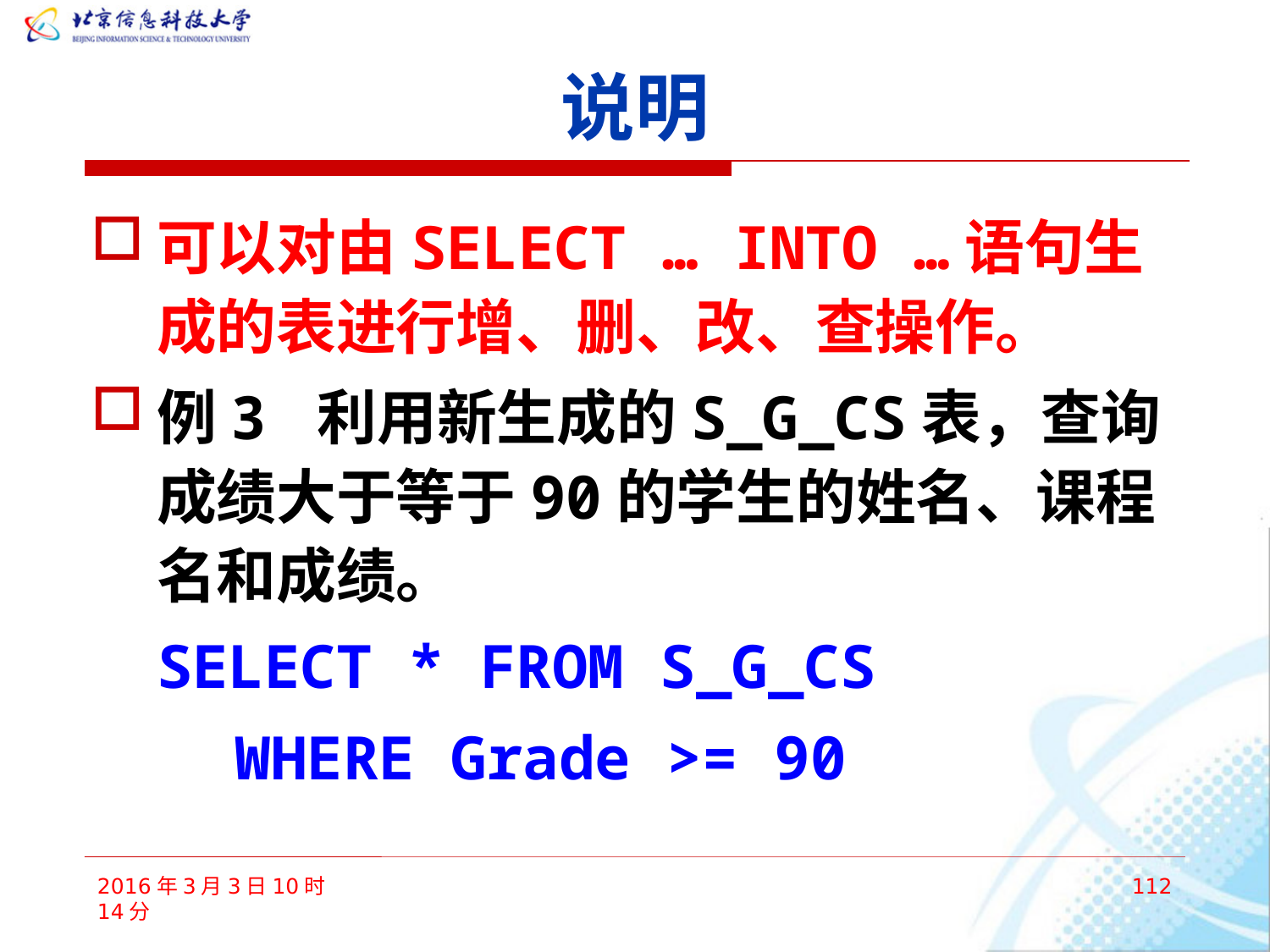

# 说明
可以对由SELECT … INTO …语句生成的表进行增、删、改、查操作。
例3 利用新生成的S_G_CS表，查询成绩大于等于90的学生的姓名、课程名和成绩。
	SELECT * FROM S_G_CS
    WHERE Grade >= 90
2016年3月3日10时14分
112